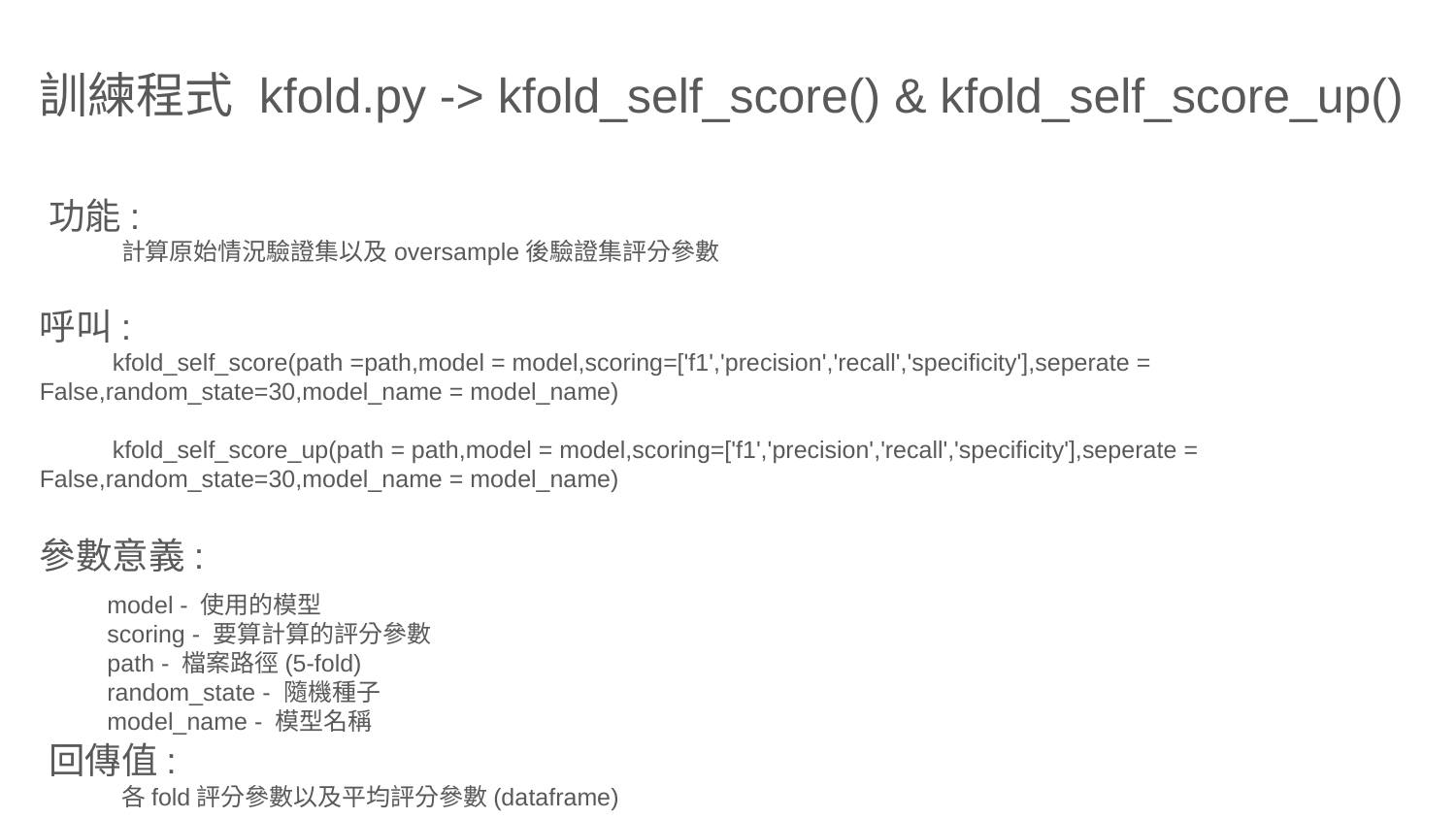

訓練程式 kfold.py -> kfold_self_score() & kfold_self_score_up()
功能:
計算原始情況驗證集以及oversample後驗證集評分參數
呼叫:
kfold_self_score(path =path,model = model,scoring=['f1','precision','recall','specificity'],seperate = False,random_state=30,model_name = model_name)

kfold_self_score_up(path = path,model = model,scoring=['f1','precision','recall','specificity'],seperate = False,random_state=30,model_name = model_name)
參數意義:
model - 使用的模型
scoring - 要算計算的評分參數
path - 檔案路徑(5-fold)
random_state - 隨機種子
model_name - 模型名稱
回傳值:
各fold評分參數以及平均評分參數(dataframe)